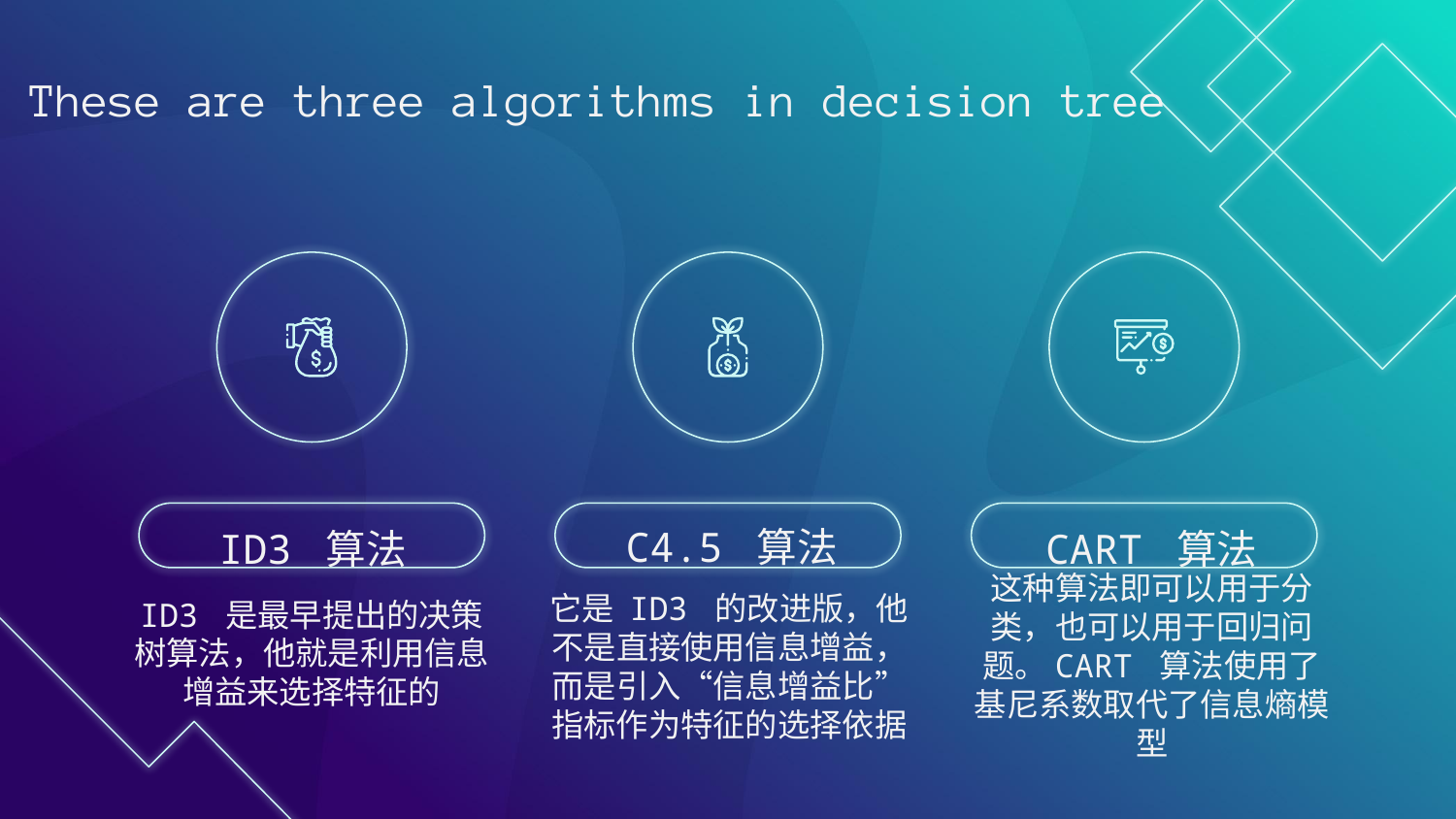

# These are three algorithms in decision tree

C4.5 算法
ID3 算法
CART 算法
ID3 是最早提出的决策树算法，他就是利用信息增益来选择特征的
这种算法即可以用于分类，也可以用于回归问题。CART 算法使用了基尼系数取代了信息熵模型
它是 ID3 的改进版，他不是直接使用信息增益，而是引入“信息增益比”指标作为特征的选择依据